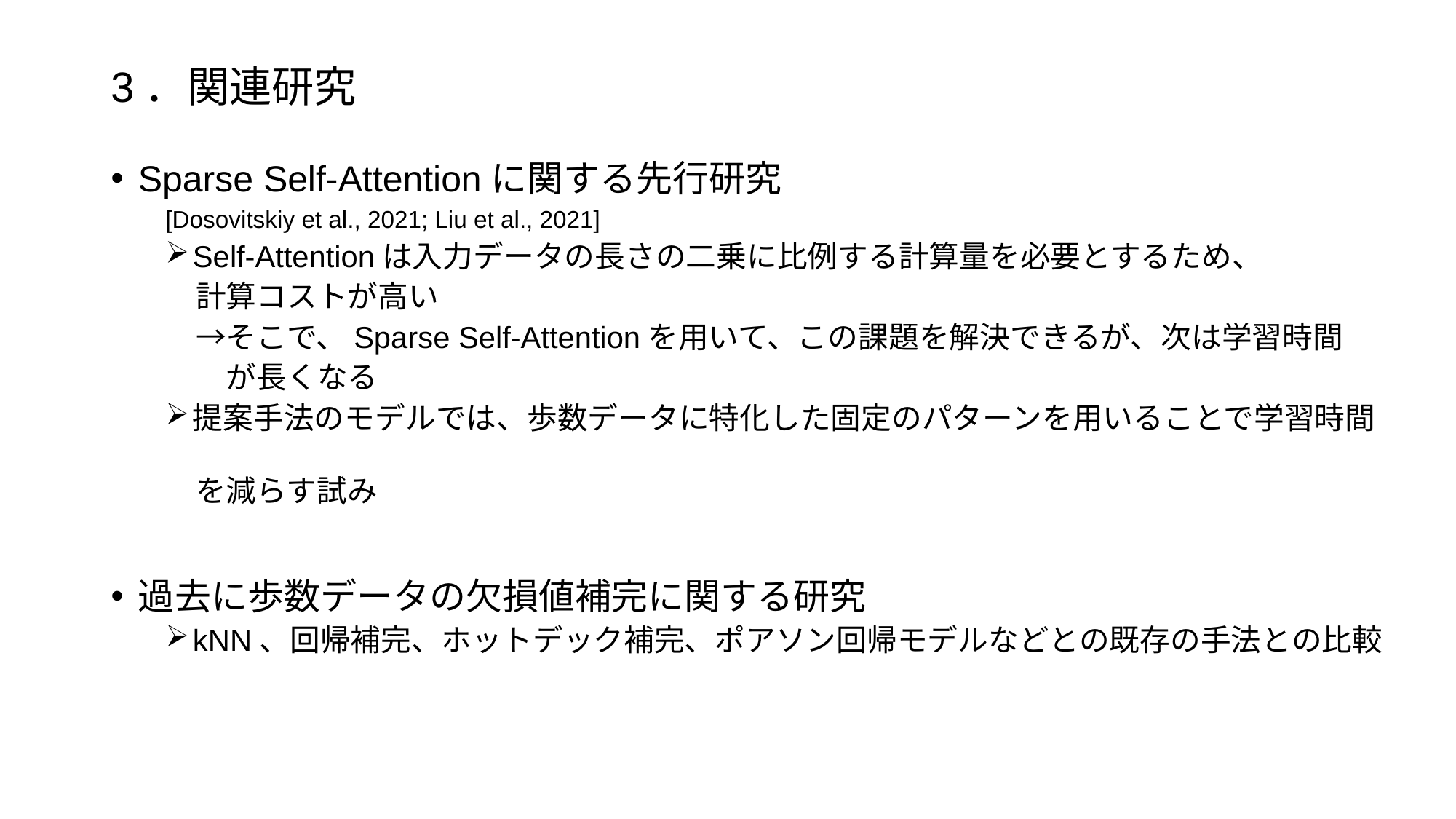

# 3．関連研究
Sparse Self-Attentionに関する先行研究
[Dosovitskiy et al., 2021; Liu et al., 2021]
Self-Attentionは入力データの長さの二乗に比例する計算量を必要とするため、
　計算コストが高い
　→そこで、Sparse Self-Attentionを用いて、この課題を解決できるが、次は学習時間
　　が長くなる
提案手法のモデルでは、歩数データに特化した固定のパターンを用いることで学習時間
　を減らす試み

過去に歩数データの欠損値補完に関する研究
kNN、回帰補完、ホットデック補完、ポアソン回帰モデルなどとの既存の手法との比較